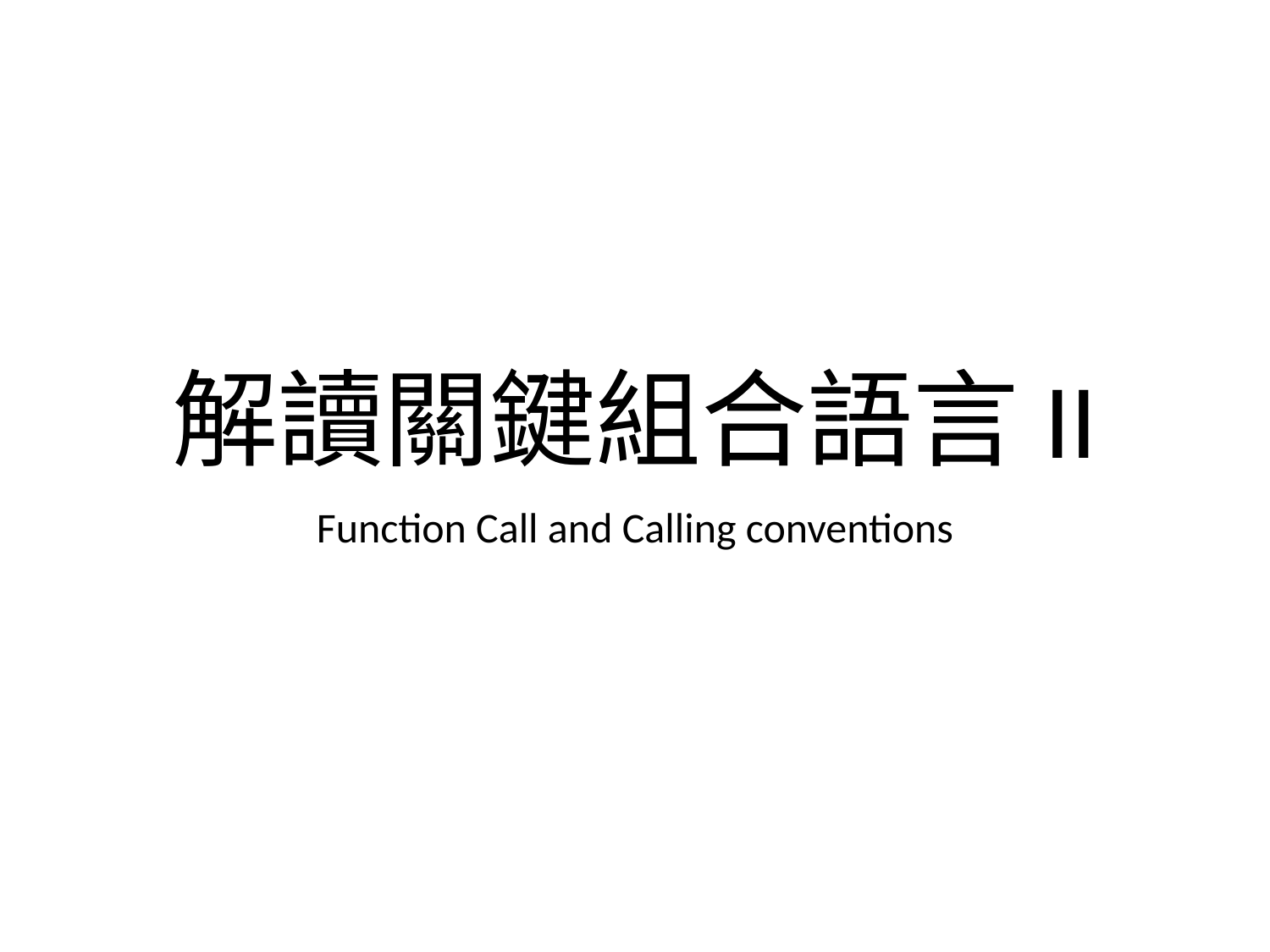

# 解讀關鍵組合語言II
Function Call and Calling conventions